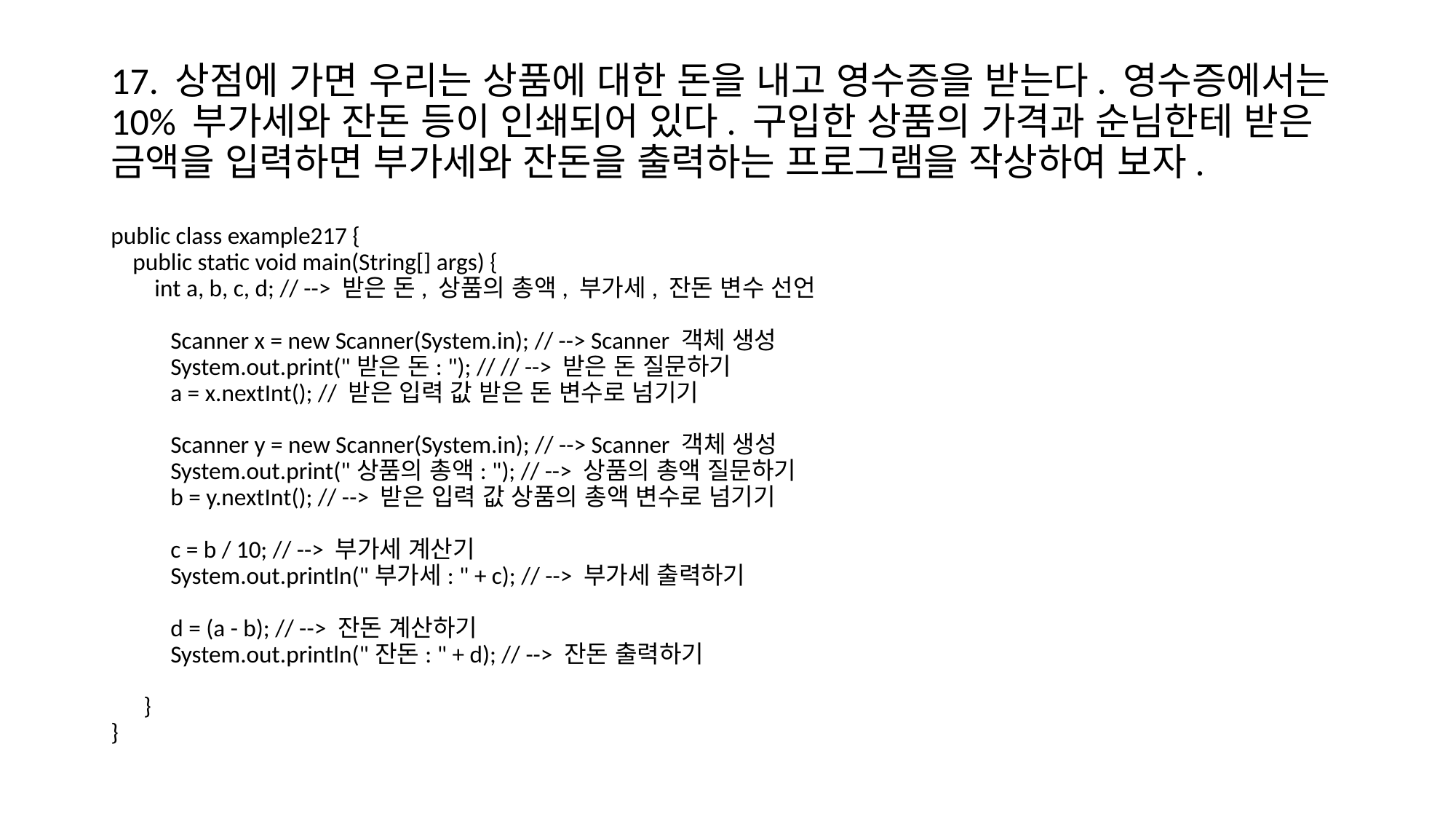

# 17. 상점에 가면 우리는 상품에 대한 돈을 내고 영수증을 받는다. 영수증에서는 10% 부가세와 잔돈 등이 인쇄되어 있다. 구입한 상품의 가격과 순님한테 받은 금액을 입력하면 부가세와 잔돈을 출력하는 프로그램을 작상하여 보자.
public class example217 {
    public static void main(String[] args) {
        int a, b, c, d; // --> 받은 돈, 상품의 총액, 부가세, 잔돈 변수 선언
        Scanner x = new Scanner(System.in); // --> Scanner 객체 생성
        System.out.print("받은 돈: "); // // --> 받은 돈 질문하기
        a = x.nextInt(); // 받은 입력 값 받은 돈 변수로 넘기기
        Scanner y = new Scanner(System.in); // --> Scanner 객체 생성
        System.out.print("상품의 총액: "); // --> 상품의 총액 질문하기
        b = y.nextInt(); // --> 받은 입력 값 상품의 총액 변수로 넘기기
        c = b / 10; // --> 부가세 계산기
        System.out.println("부가세: " + c); // --> 부가세 출력하기
        d = (a - b); // --> 잔돈 계산하기
        System.out.println("잔돈: " + d); // --> 잔돈 출력하기
    }
}